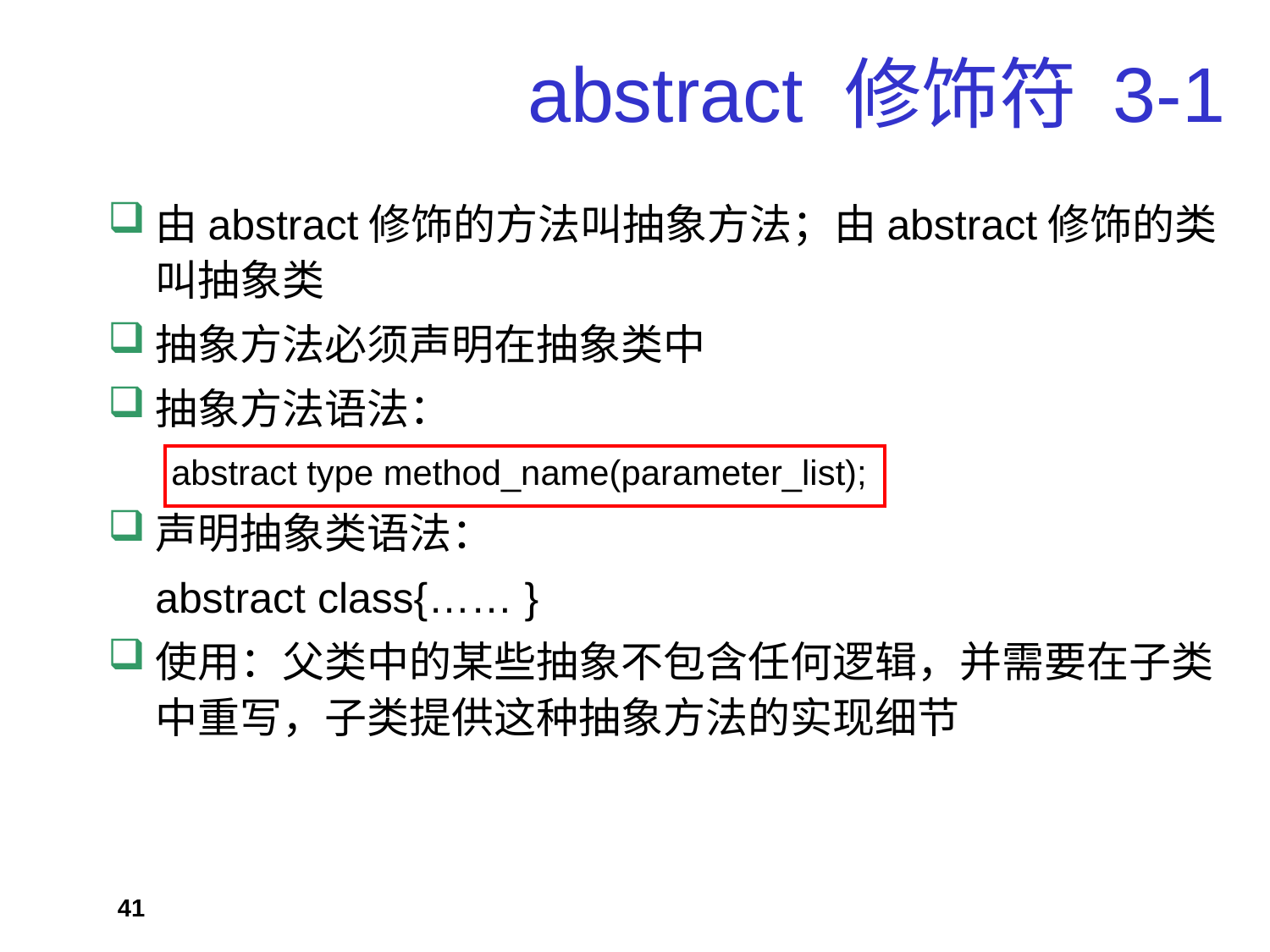

# abstract 修饰符 3-1
由abstract修饰的方法叫抽象方法；由abstract修饰的类叫抽象类
抽象方法必须声明在抽象类中
抽象方法语法：
abstract type method_name(parameter_list);
声明抽象类语法：
    abstract class{…… }
使用：父类中的某些抽象不包含任何逻辑，并需要在子类中重写，子类提供这种抽象方法的实现细节

41